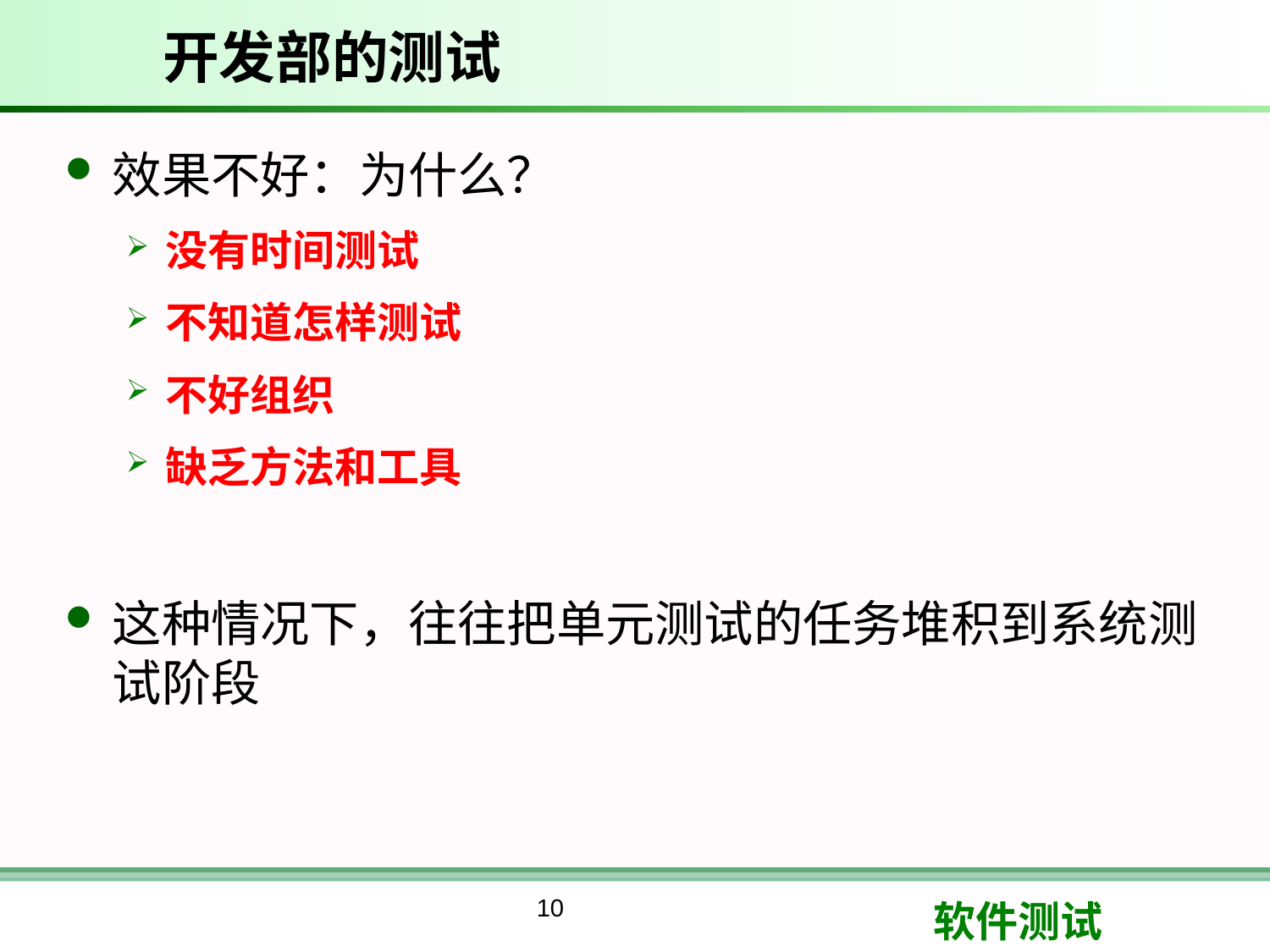

# 开发部的测试
效果不好：为什么？
没有时间测试
不知道怎样测试
不好组织
缺乏方法和工具

这种情况下，往往把单元测试的任务堆积到系统测试阶段
10